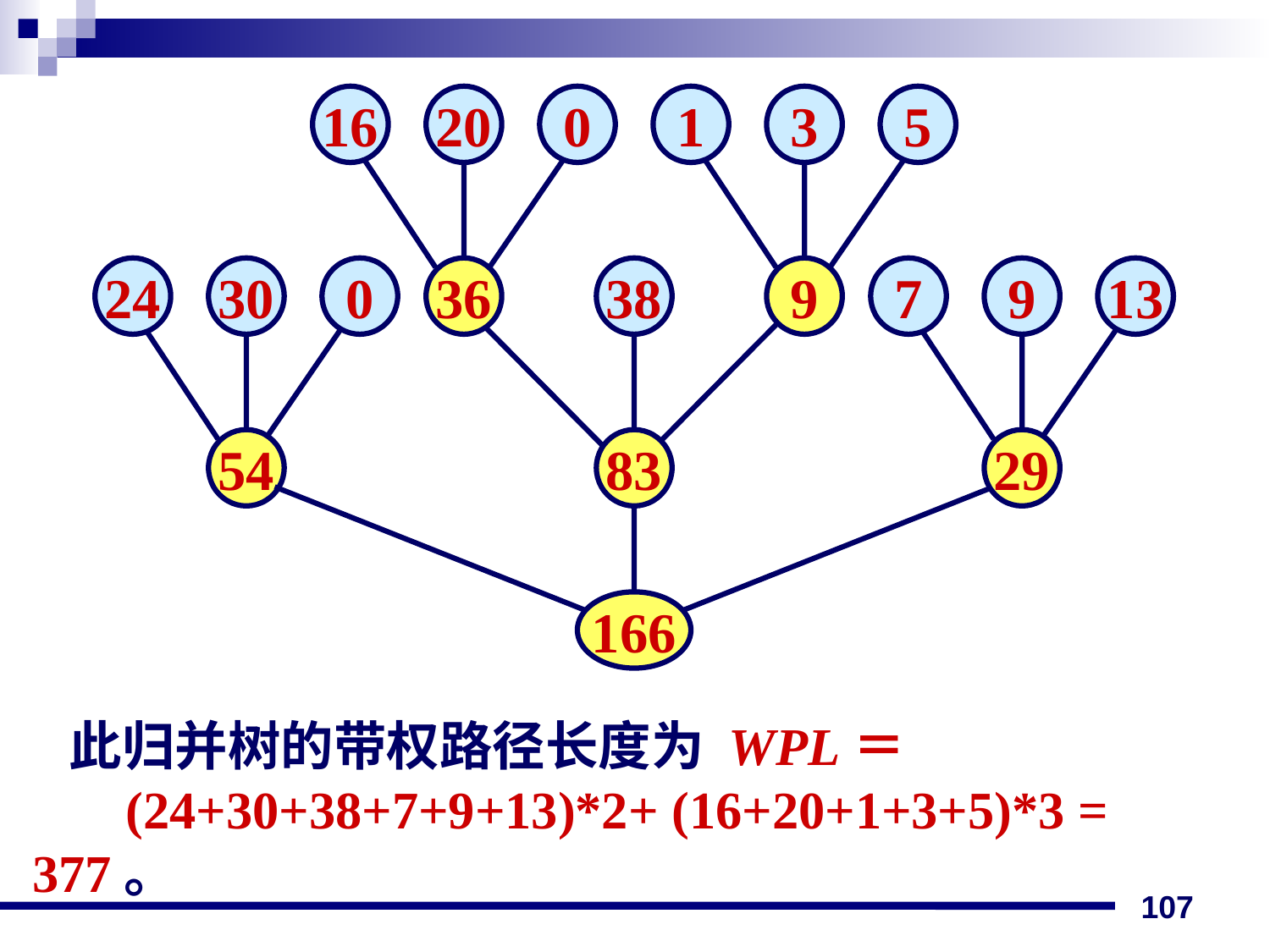

16
20
0
1
3
5

24
30
0
36
38
9
7
9
13

54
83
29

166
  此归并树的带权路径长度为 WPL＝
       (24+30+38+7+9+13)*2+ (16+20+1+3+5)*3 = 377。
107